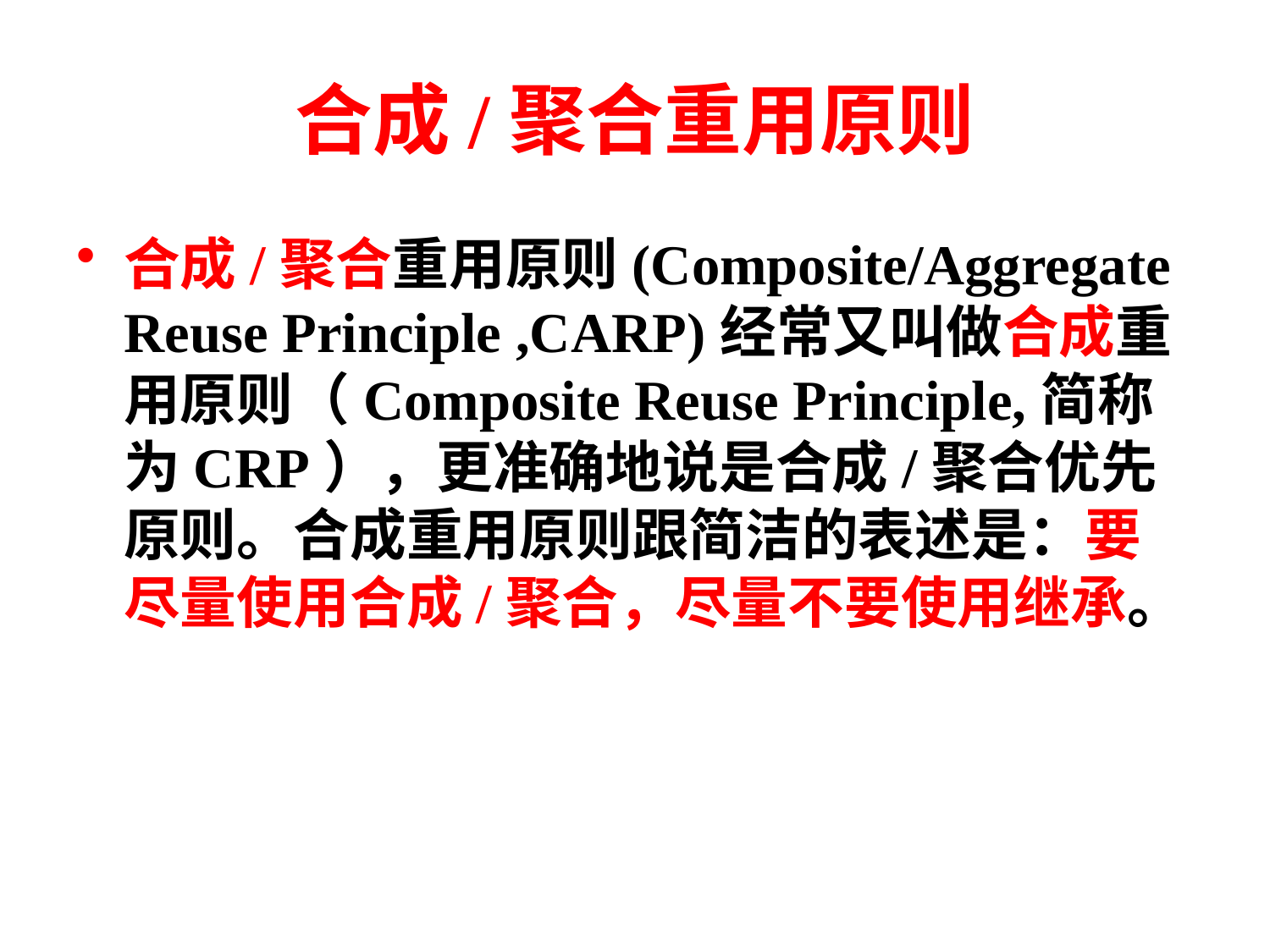

# 合成/聚合重用原则
合成/聚合重用原则(Composite/Aggregate Reuse Principle ,CARP)经常又叫做合成重用原则（Composite Reuse Principle,简称为CRP），更准确地说是合成/聚合优先原则。合成重用原则跟简洁的表述是：要尽量使用合成/聚合，尽量不要使用继承。